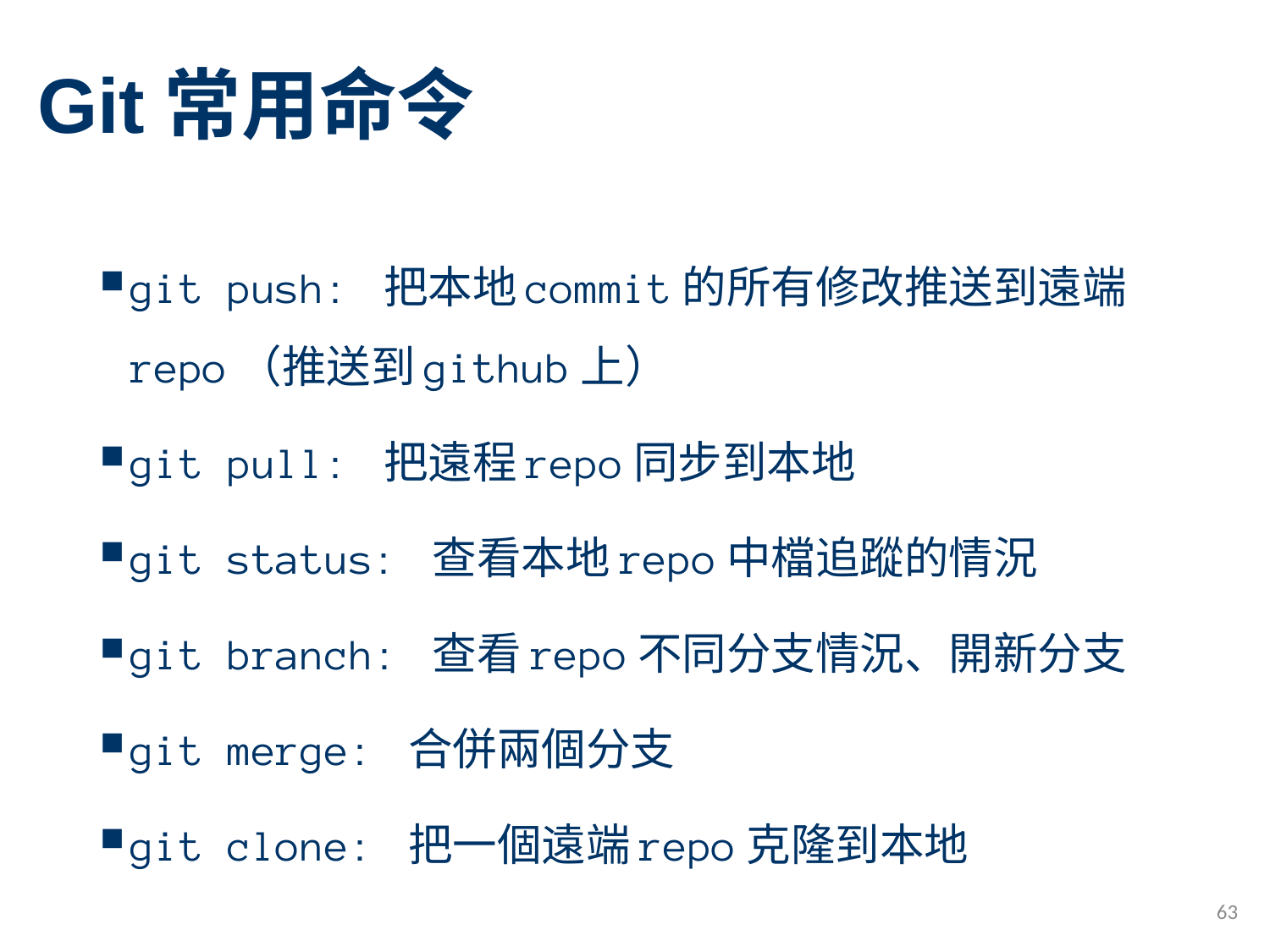

# Git常用命令
git push: 把本地commit的所有修改推送到遠端repo（推送到github上）
git pull: 把遠程repo同步到本地
git status: 查看本地repo中檔追蹤的情況
git branch: 查看repo不同分支情況、開新分支
git merge: 合併兩個分支
git clone: 把一個遠端repo克隆到本地
63